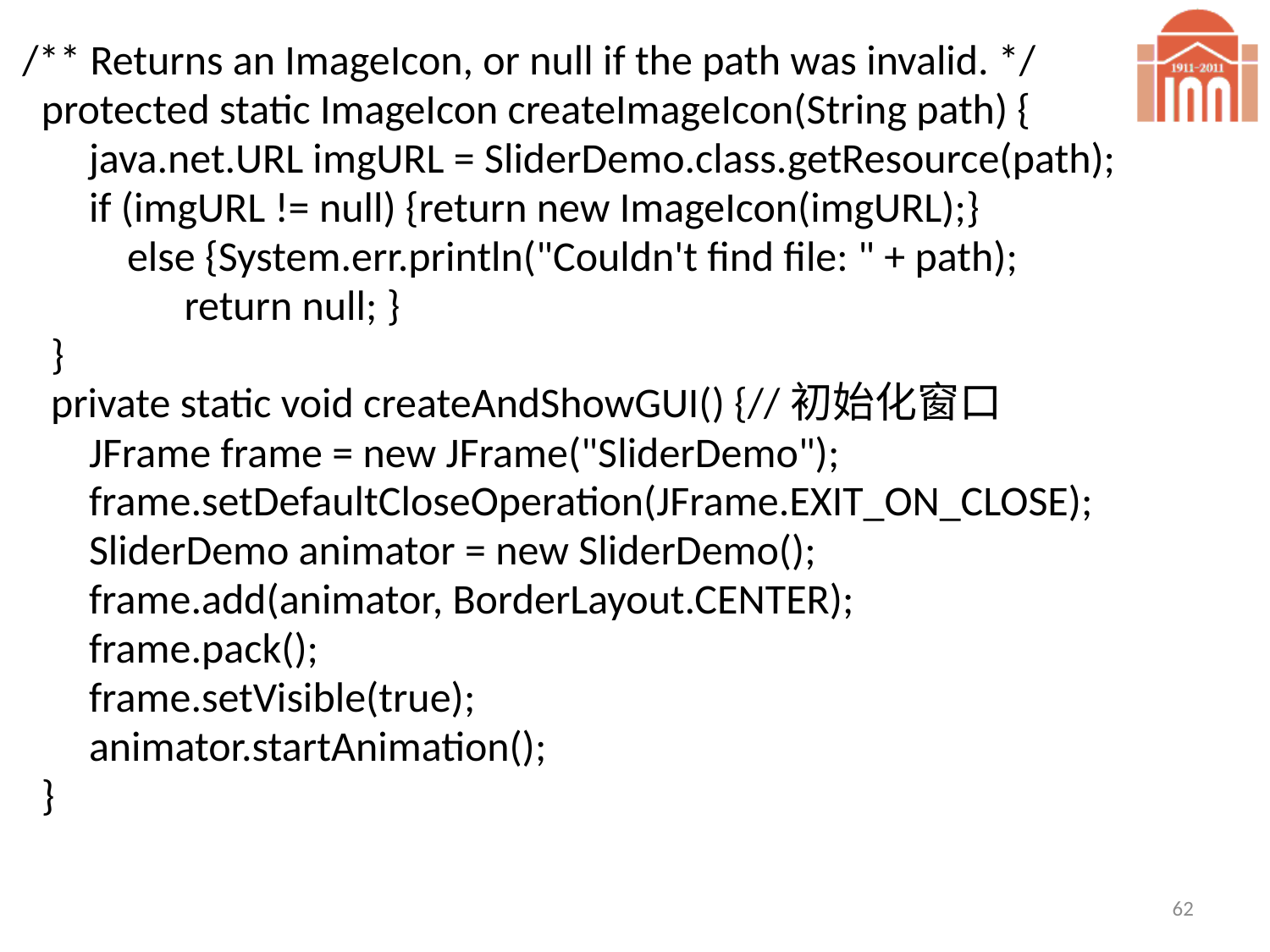

/** Returns an ImageIcon, or null if the path was invalid. */
   protected static ImageIcon createImageIcon(String path) {
        java.net.URL imgURL = SliderDemo.class.getResource(path);
        if (imgURL != null) {return new ImageIcon(imgURL);}
            else {System.err.println("Couldn't find file: " + path);
                  return null; }
    }
    private static void createAndShowGUI() {//初始化窗口
        JFrame frame = new JFrame("SliderDemo");
        frame.setDefaultCloseOperation(JFrame.EXIT_ON_CLOSE);
        SliderDemo animator = new SliderDemo();
        frame.add(animator, BorderLayout.CENTER);
        frame.pack();
        frame.setVisible(true);
        animator.startAnimation();
   }
62